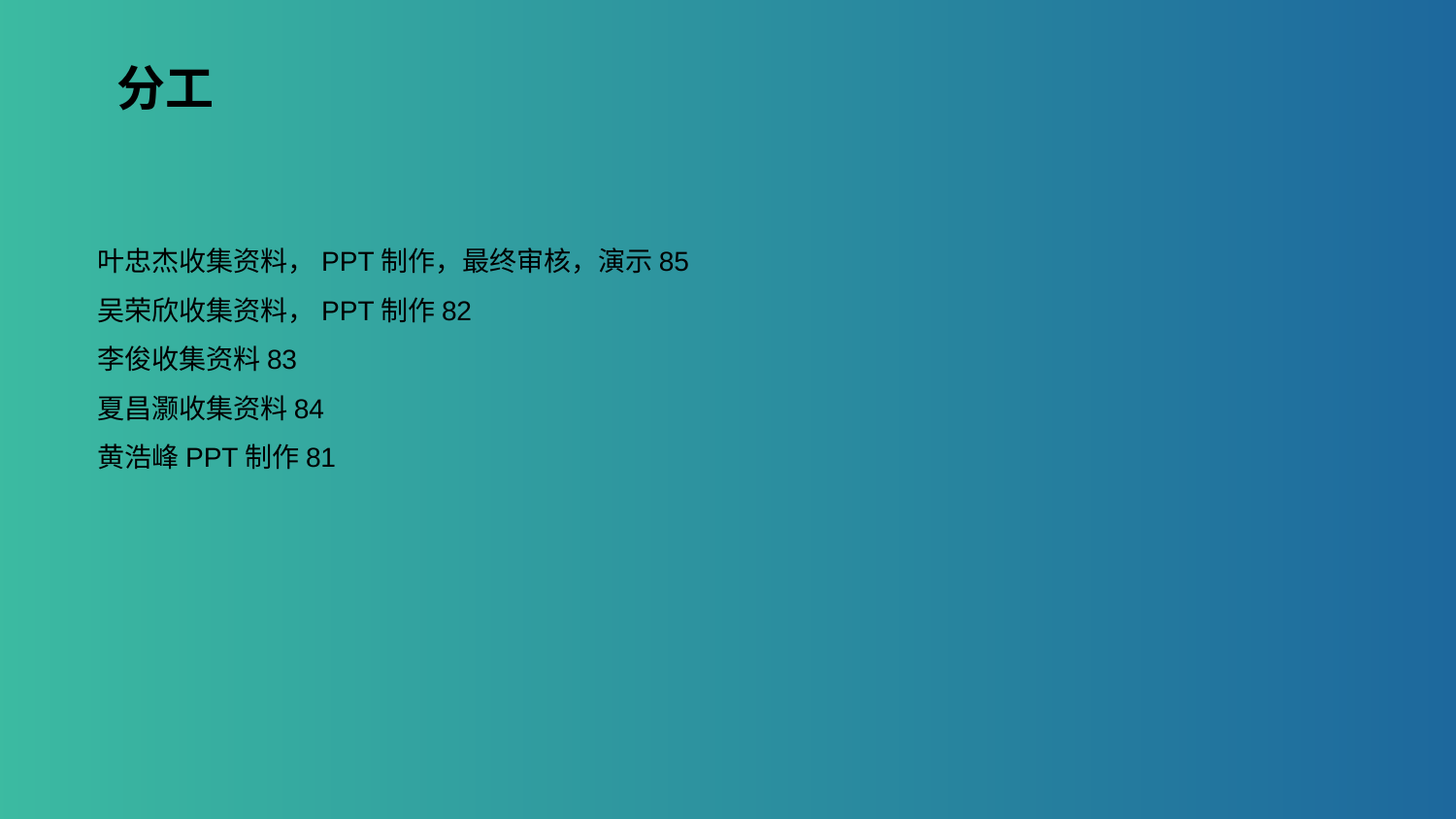

分工
叶忠杰收集资料，PPT制作，最终审核，演示85
吴荣欣收集资料，PPT制作82
李俊收集资料83
夏昌灏收集资料84
黄浩峰PPT制作81